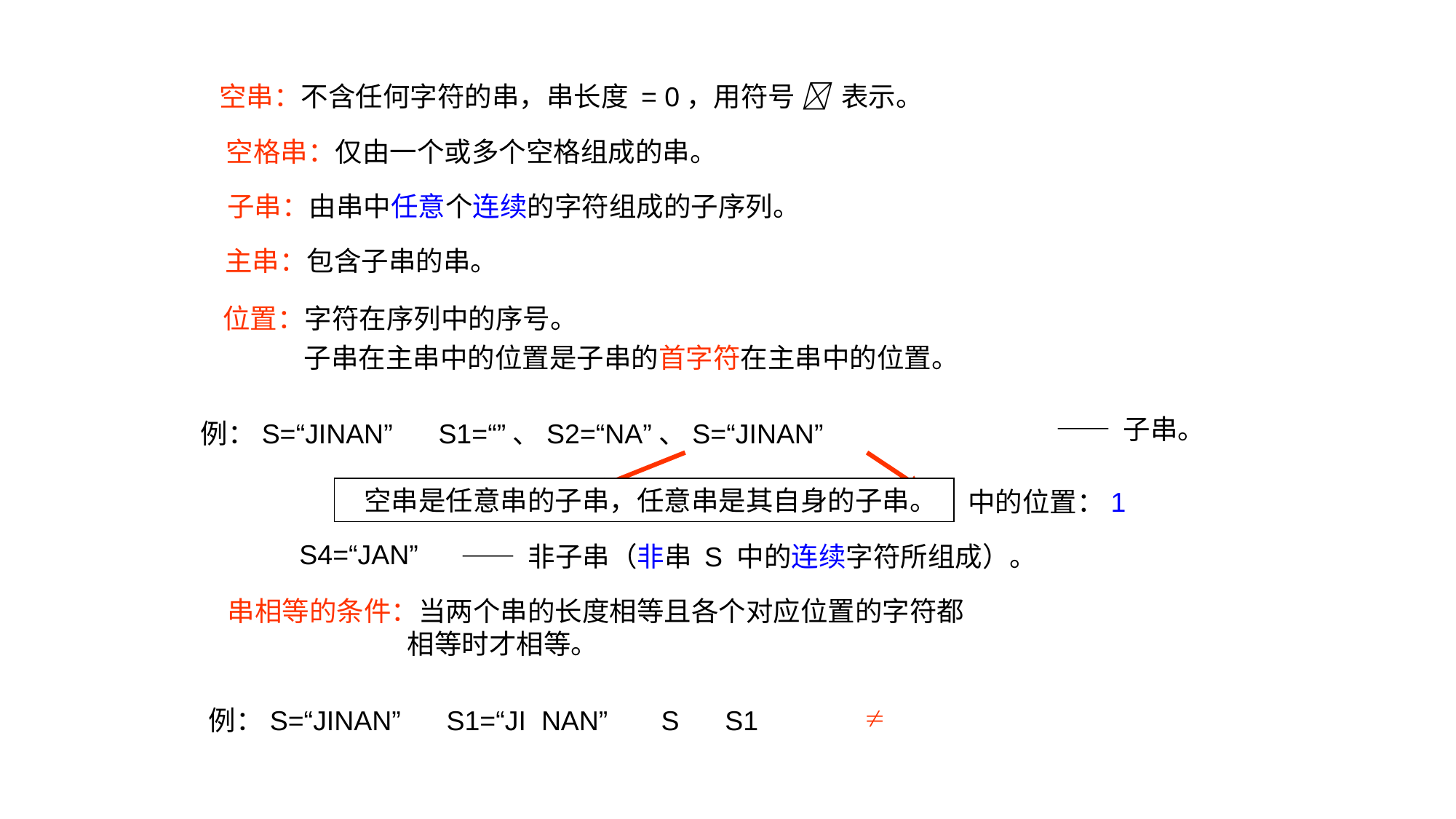

空串：不含任何字符的串，串长度 = 0，用符号 φ  表示。
空格串：仅由一个或多个空格组成的串。
子串：由串中任意个连续的字符组成的子序列。
主串：包含子串的串。
位置：字符在序列中的序号。
            子串在主串中的位置是子串的首字符在主串中的位置。
—— 子串。
例：S=“JINAN”      S1=“”、S2=“NA”、S=“JINAN”

  空串是任意串的子串，任意串是其自身的子串。
在 S 中的位置：3
在 S 中的位置：1
S4=“JAN”
—— 非子串（非串 S 中的连续字符所组成）。
串相等的条件：当两个串的长度相等且各个对应位置的字符都
                            相等时才相等。
例：S=“JINAN”      S1=“JI  NAN”       S      S1
≠